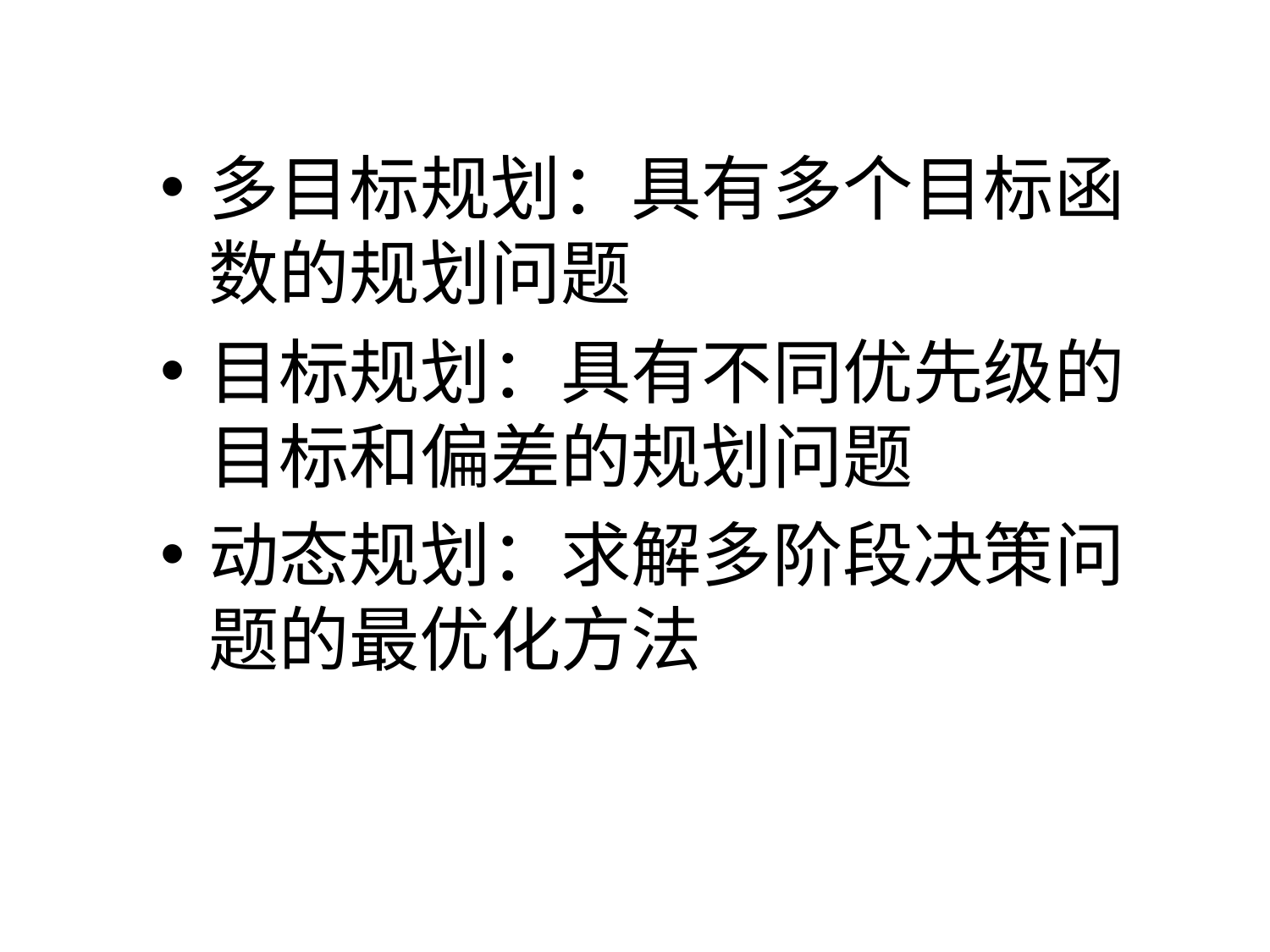

多目标规划：具有多个目标函数的规划问题
目标规划：具有不同优先级的目标和偏差的规划问题
动态规划：求解多阶段决策问题的最优化方法